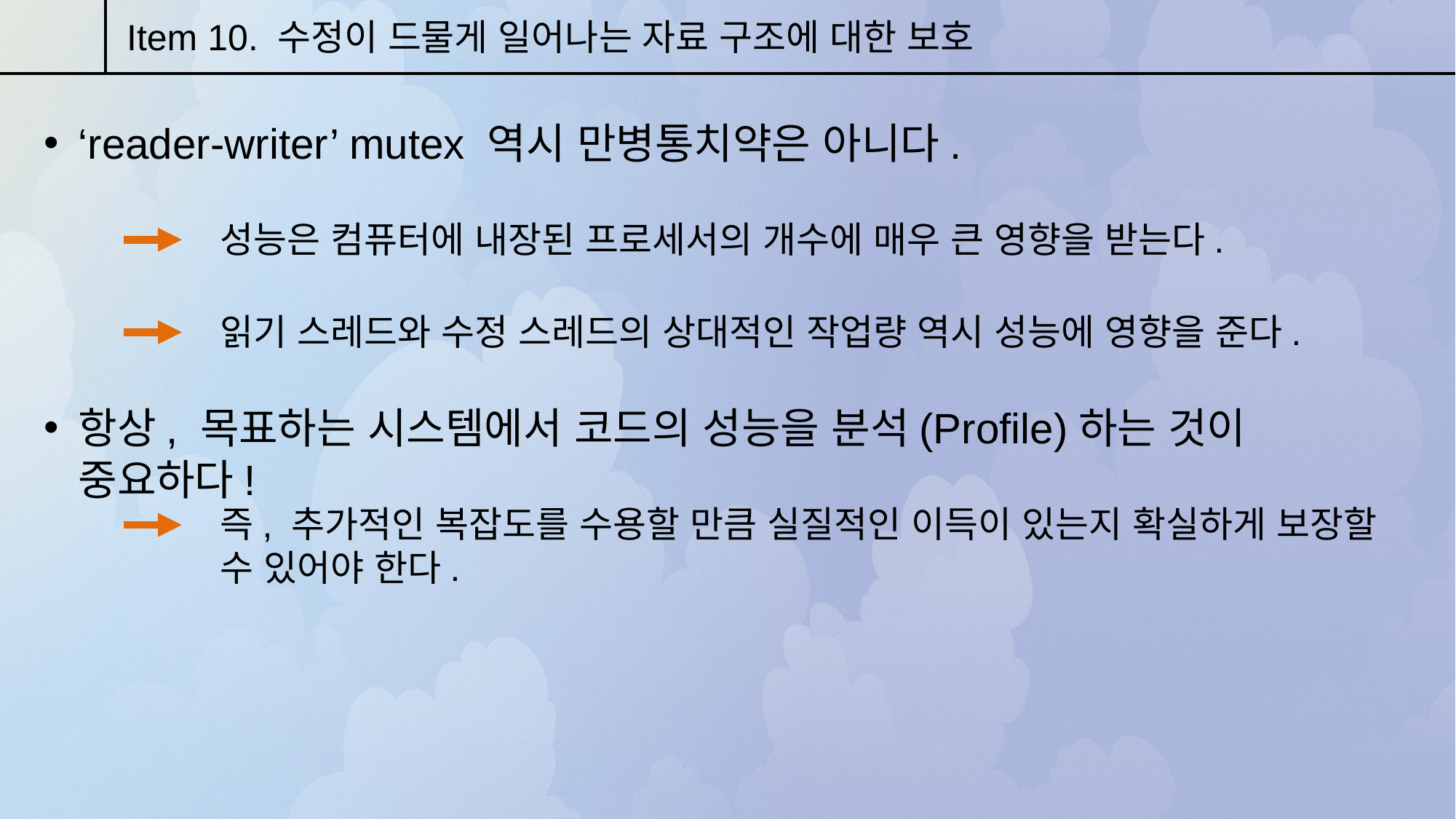

Item 10. 수정이 드물게 일어나는 자료 구조에 대한 보호
‘reader-writer’ mutex 역시 만병통치약은 아니다.
성능은 컴퓨터에 내장된 프로세서의 개수에 매우 큰 영향을 받는다.
읽기 스레드와 수정 스레드의 상대적인 작업량 역시 성능에 영향을 준다.
항상, 목표하는 시스템에서 코드의 성능을 분석(Profile)하는 것이 중요하다!
즉, 추가적인 복잡도를 수용할 만큼 실질적인 이득이 있는지 확실하게 보장할 수 있어야 한다.